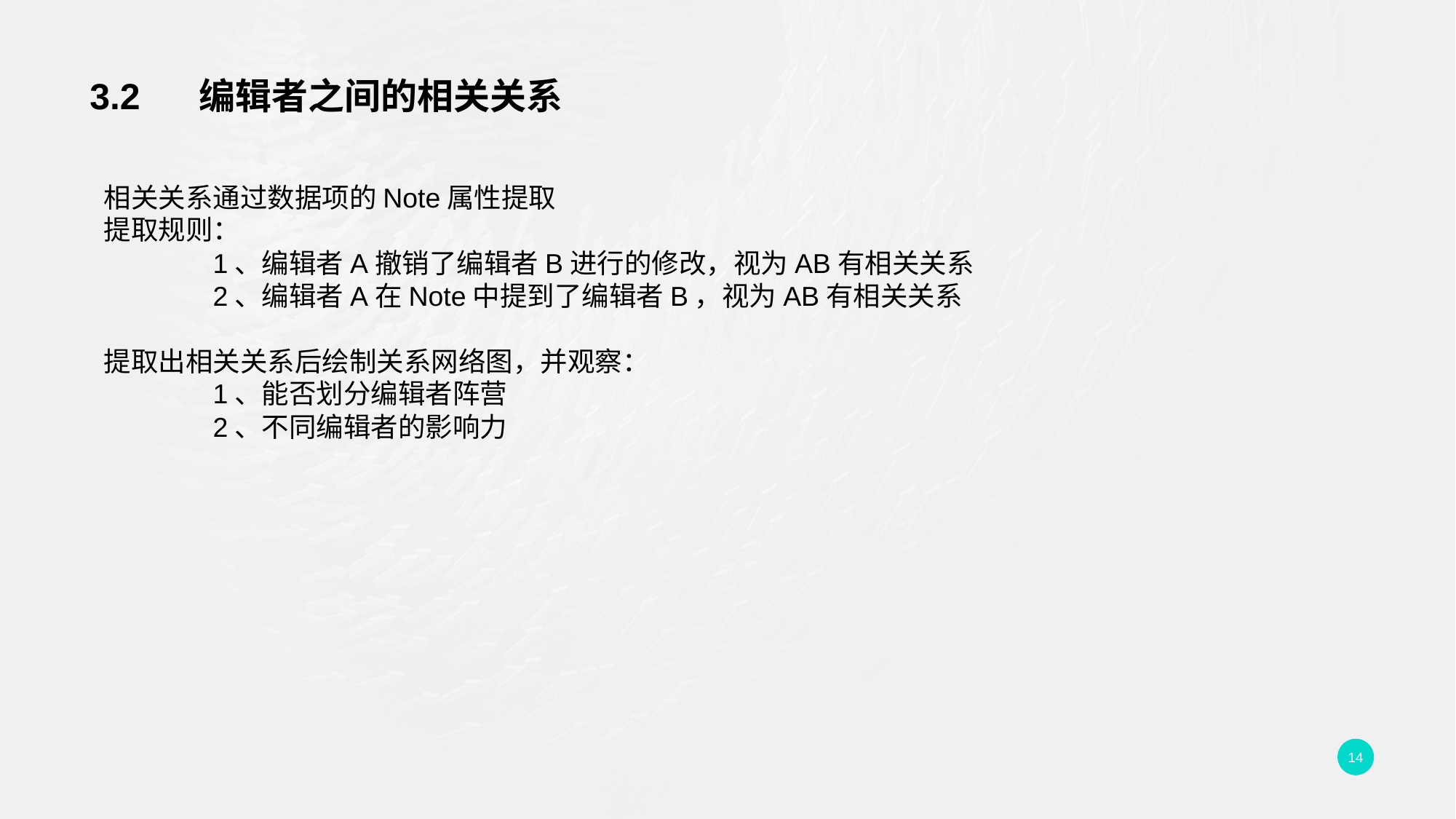

# 3.2	编辑者之间的相关关系
相关关系通过数据项的Note属性提取
提取规则：
	1、编辑者A撤销了编辑者B进行的修改，视为AB有相关关系
	2、编辑者A在Note中提到了编辑者B，视为AB有相关关系

提取出相关关系后绘制关系网络图，并观察：
	1、能否划分编辑者阵营
	2、不同编辑者的影响力
14